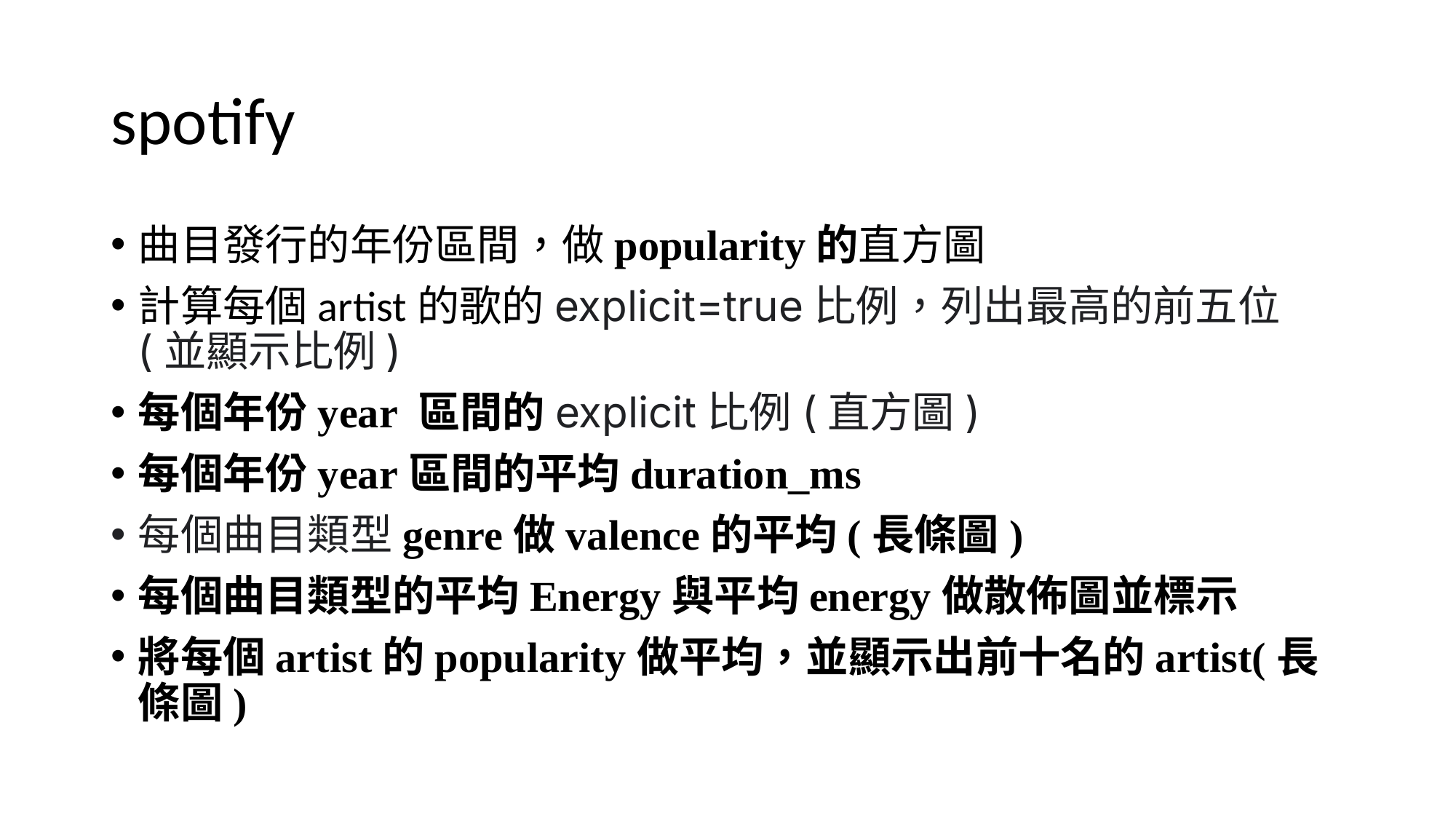

# spotify
曲目發行的年份區間，做popularity的直方圖
計算每個artist的歌的explicit=true比例，列出最高的前五位(並顯示比例)
每個年份year 區間的explicit比例(直方圖)
每個年份year區間的平均duration_ms
每個曲目類型genre做valence的平均(長條圖)
每個曲目類型的平均Energy與平均energy做散佈圖並標示
將每個artist的popularity做平均，並顯示出前十名的artist(長條圖)